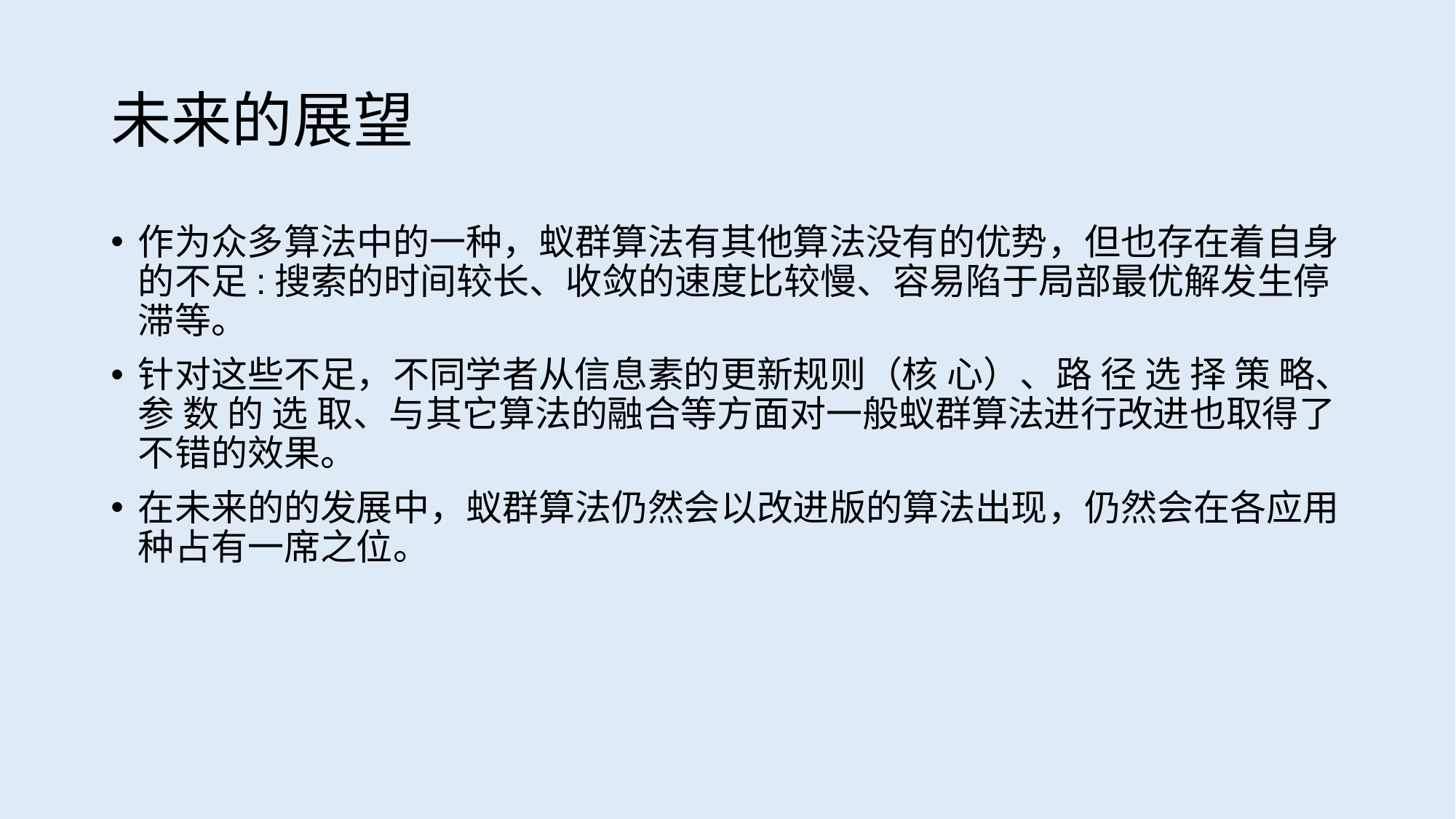

# 未来的展望
作为众多算法中的一种，蚁群算法有其他算法没有的优势，但也存在着自身的不足:搜索的时间较长、收敛的速度比较慢、容易陷于局部最优解发生停滞等。
针对这些不足，不同学者从信息素的更新规则（核 心）、路 径 选 择 策 略、参 数 的 选 取、与其它算法的融合等方面对一般蚁群算法进行改进也取得了不错的效果。
在未来的的发展中，蚁群算法仍然会以改进版的算法出现，仍然会在各应用种占有一席之位。